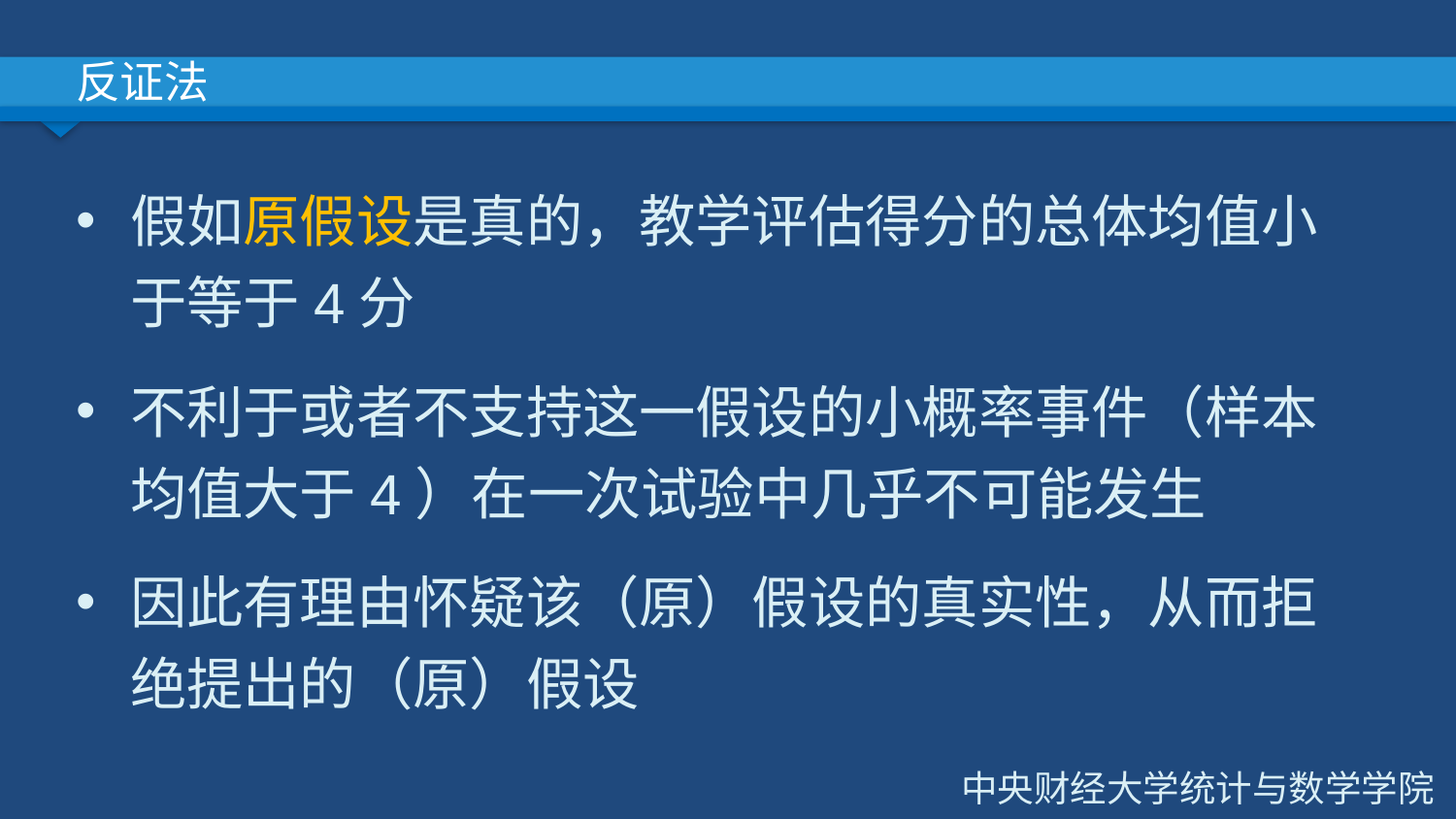

# 反证法
假如原假设是真的，教学评估得分的总体均值小于等于4分
不利于或者不支持这一假设的小概率事件（样本均值大于4）在一次试验中几乎不可能发生
因此有理由怀疑该（原）假设的真实性，从而拒绝提出的（原）假设